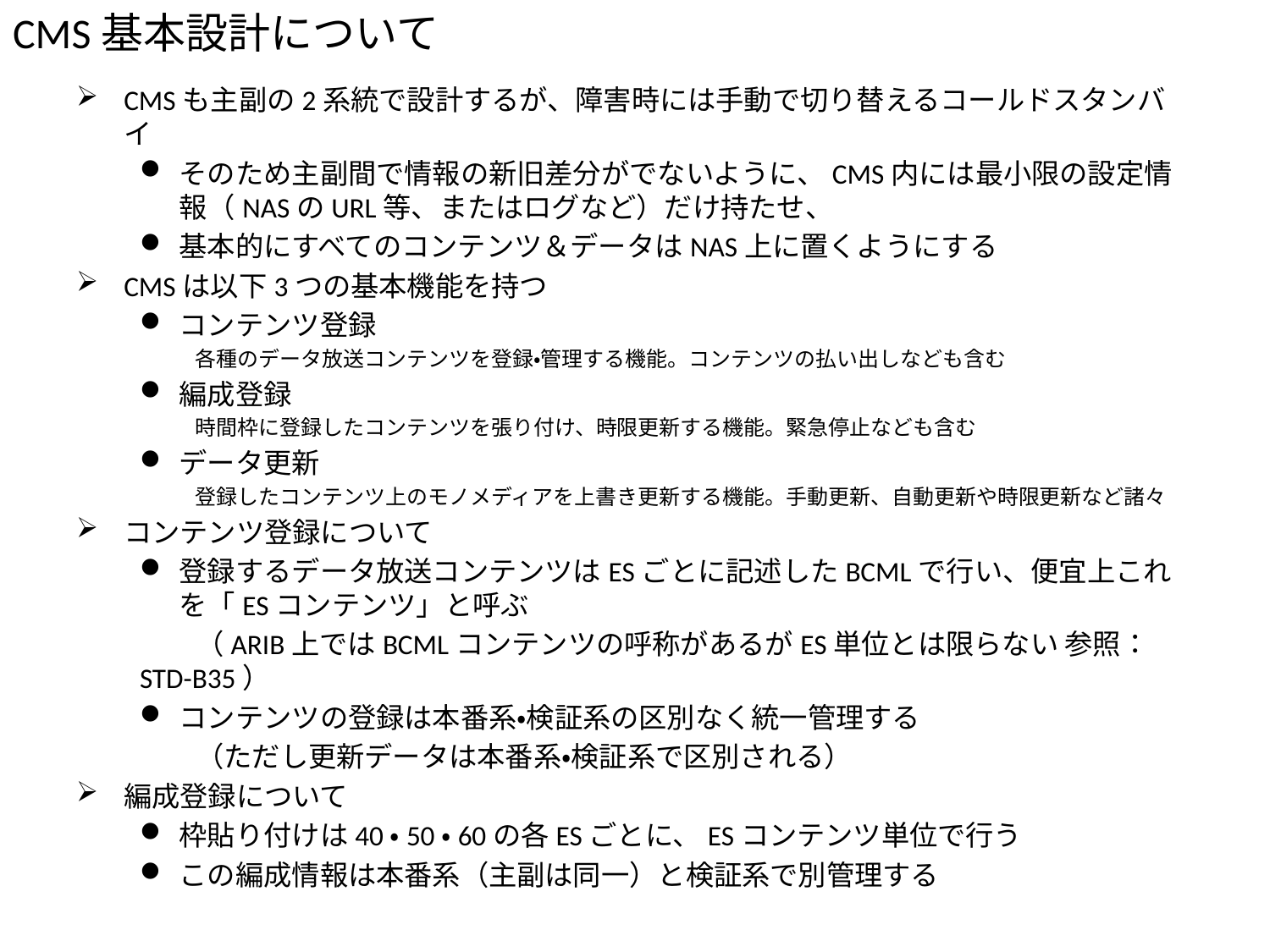

CMS基本設計について
CMSも主副の2系統で設計するが、障害時には手動で切り替えるコールドスタンバイ
そのため主副間で情報の新旧差分がでないように、CMS内には最小限の設定情報（NASのURL等、またはログなど）だけ持たせ、
基本的にすべてのコンテンツ＆データはNAS上に置くようにする
CMSは以下3つの基本機能を持つ
コンテンツ登録
各種のデータ放送コンテンツを登録・管理する機能。コンテンツの払い出しなども含む
編成登録
時間枠に登録したコンテンツを張り付け、時限更新する機能。緊急停止なども含む
データ更新
登録したコンテンツ上のモノメディアを上書き更新する機能。手動更新、自動更新や時限更新など諸々
コンテンツ登録について
登録するデータ放送コンテンツはESごとに記述したBCMLで行い、便宜上これを「ESコンテンツ」と呼ぶ
　　（ARIB上ではBCMLコンテンツの呼称があるがES単位とは限らない 参照：STD-B35）
コンテンツの登録は本番系・検証系の区別なく統一管理する
　　（ただし更新データは本番系・検証系で区別される）
編成登録について
枠貼り付けは40・50・60の各ESごとに、ESコンテンツ単位で行う
この編成情報は本番系（主副は同一）と検証系で別管理する